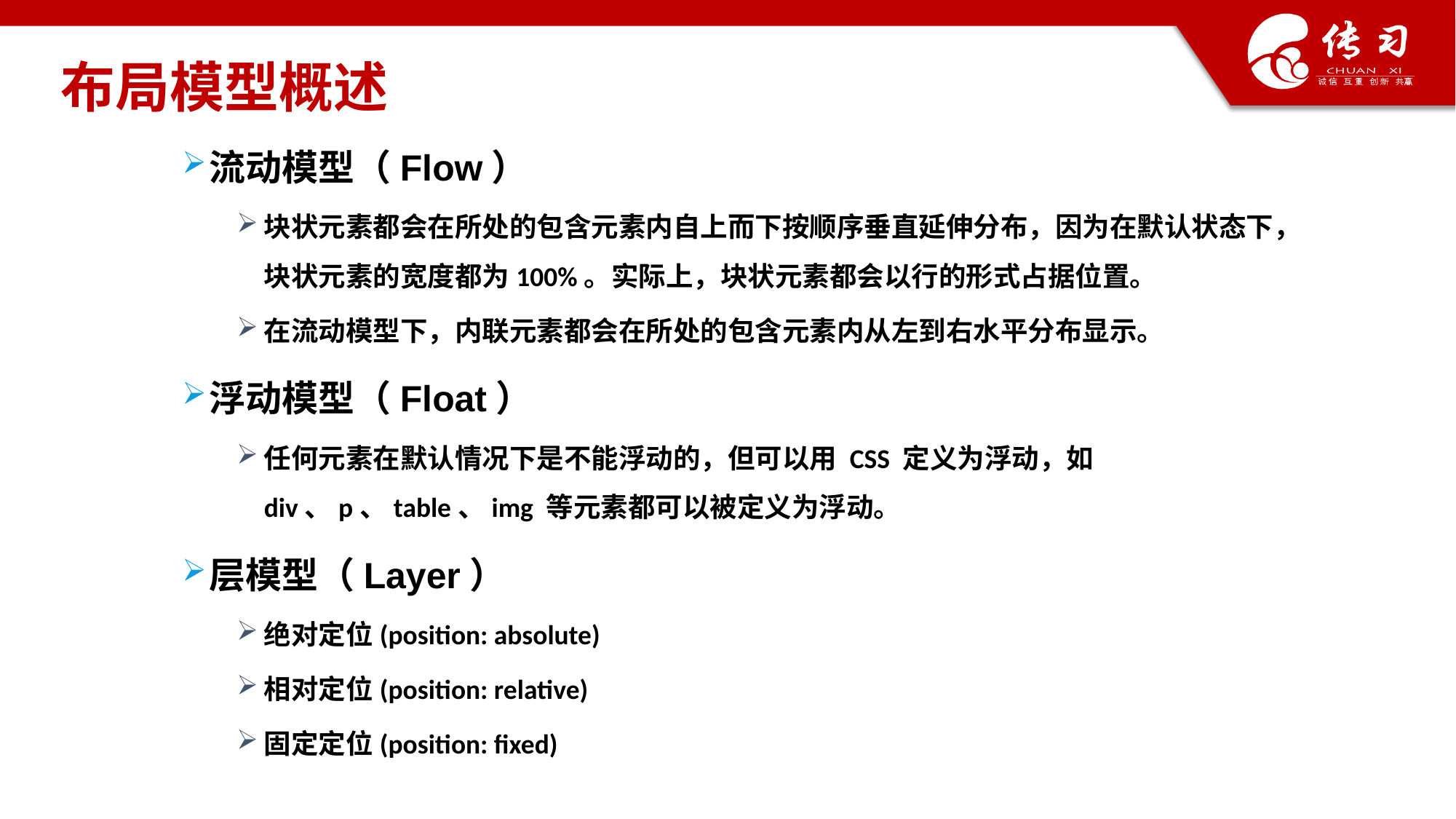

# 布局模型概述
流动模型（Flow）
块状元素都会在所处的包含元素内自上而下按顺序垂直延伸分布，因为在默认状态下，块状元素的宽度都为100%。实际上，块状元素都会以行的形式占据位置。
在流动模型下，内联元素都会在所处的包含元素内从左到右水平分布显示。
浮动模型（Float）
任何元素在默认情况下是不能浮动的，但可以用 CSS 定义为浮动，如 div、p、table、img 等元素都可以被定义为浮动。
层模型（Layer）
绝对定位(position: absolute)
相对定位(position: relative)
固定定位(position: fixed)